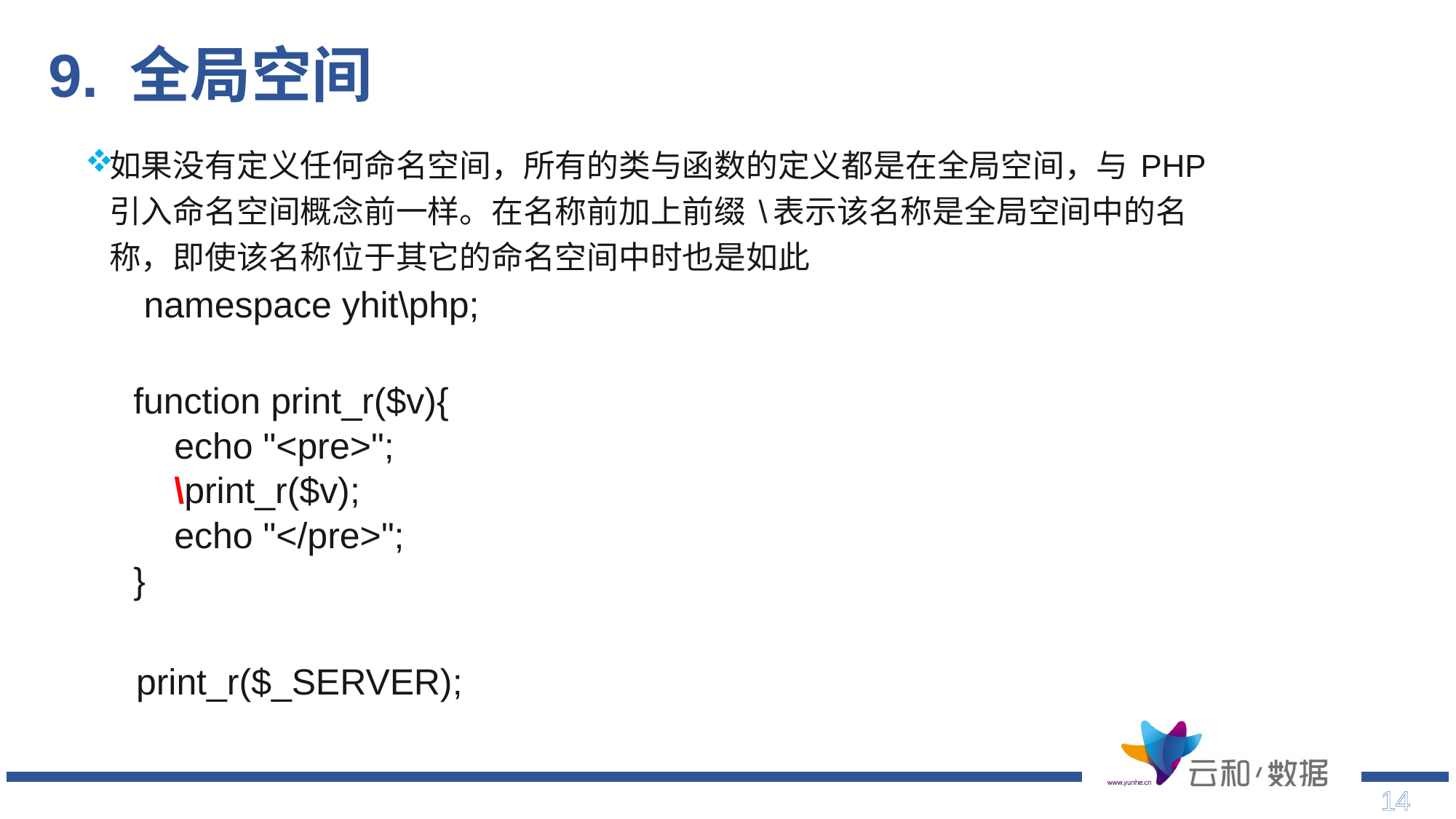

# 9. 全局空间
如果没有定义任何命名空间，所有的类与函数的定义都是在全局空间，与 PHP 引入命名空间概念前一样。在名称前加上前缀 \表示该名称是全局空间中的名称，即使该名称位于其它的命名空间中时也是如此
      namespace yhit\php;

function print_r($v){
    echo "<pre>";
    \print_r($v);
    echo "</pre>";
}

     print_r($_SERVER);